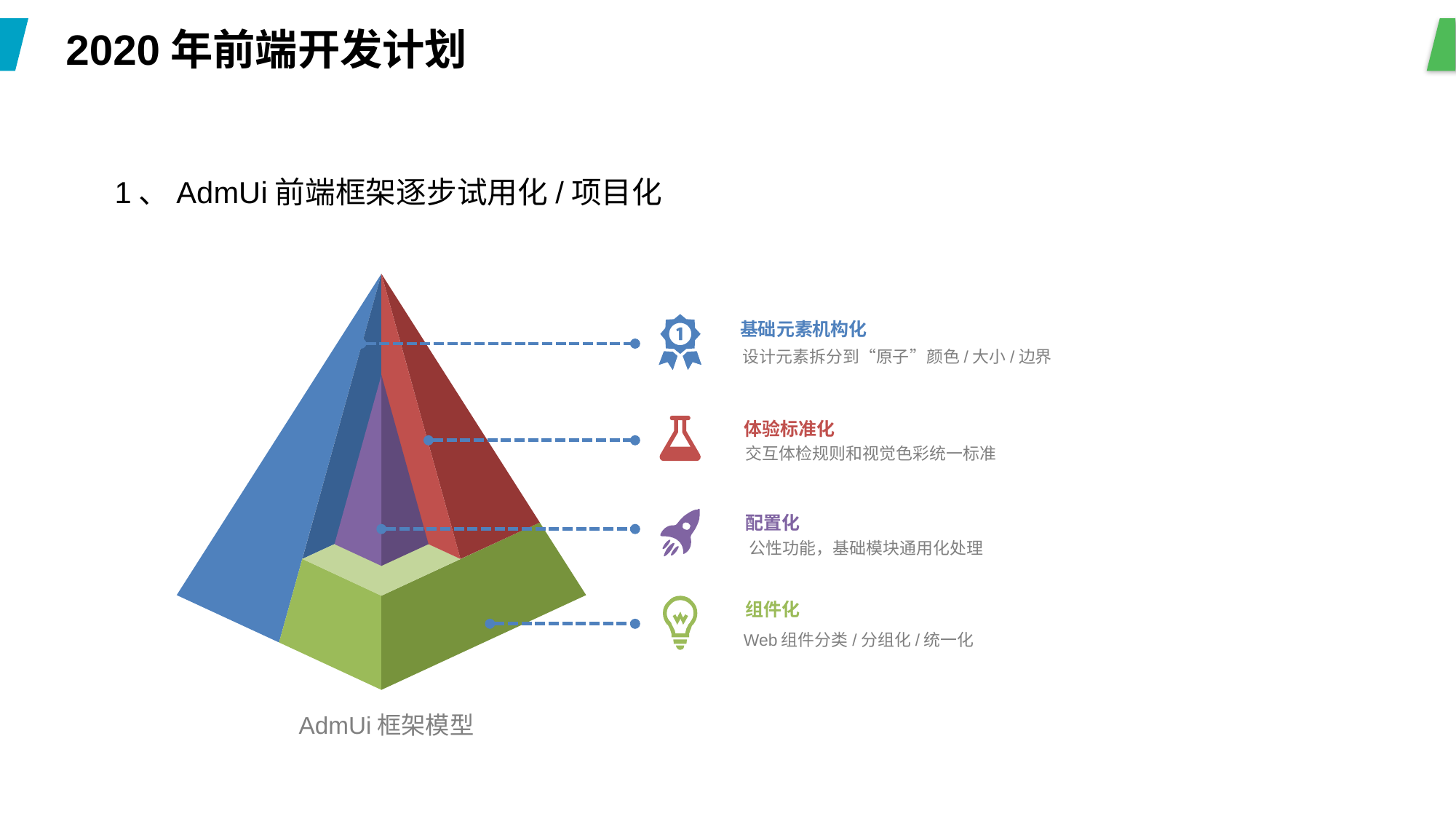

2020年前端开发计划
1、AdmUi前端框架逐步试用化/项目化

基础元素机构化

体验标准化

配置化

组件化

设计元素拆分到“原子”颜色/大小/边界
交互体检规则和视觉色彩统一标准
公性功能，基础模块通用化处理
Web组件分类/分组化/统一化
AdmUi框架模型